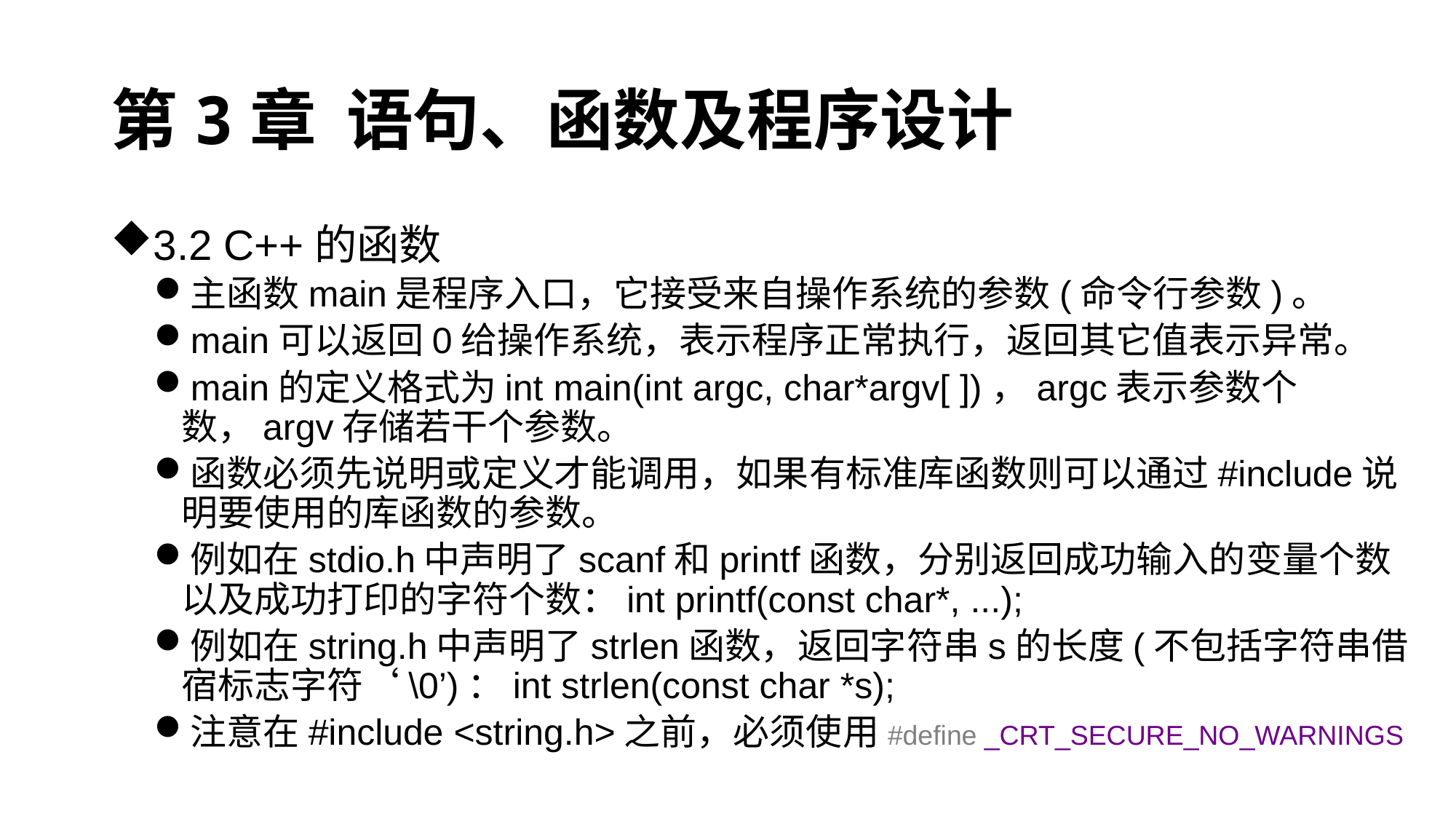

# 第3章  语句、函数及程序设计
3.2 C++的函数

主函数main是程序入口，它接受来自操作系统的参数(命令行参数)。
main可以返回0给操作系统，表示程序正常执行，返回其它值表示异常。
main的定义格式为int main(int argc, char*argv[ ])，argc表示参数个数，argv存储若干个参数。
函数必须先说明或定义才能调用，如果有标准库函数则可以通过#include说明要使用的库函数的参数。
例如在stdio.h中声明了scanf和printf函数，分别返回成功输入的变量个数以及成功打印的字符个数：int printf(const char*, ...);
例如在string.h中声明了strlen函数，返回字符串s的长度(不包括字符串借宿标志字符‘\0’)：int strlen(const char *s);
注意在#include <string.h>之前，必须使用#define _CRT_SECURE_NO_WARNINGS